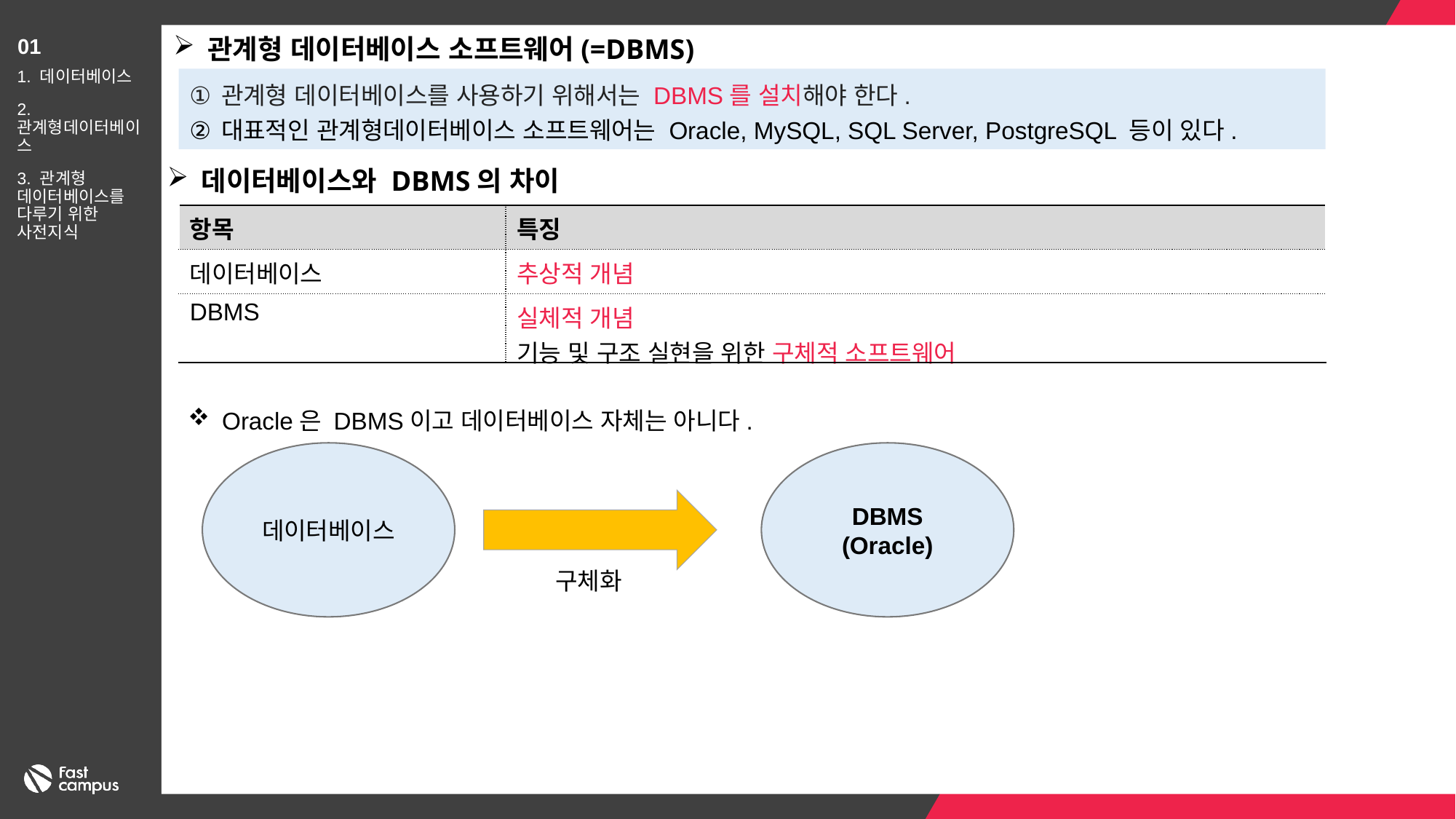

관계형 데이터베이스 소프트웨어(=DBMS)
01
1. 데이터베이스
2. 관계형데이터베이스
3. 관계형 데이터베이스를  다루기 위한 사전지식

관계형 데이터베이스를 사용하기 위해서는 DBMS를 설치해야 한다.
대표적인 관계형데이터베이스 소프트웨어는 Oracle, MySQL, SQL Server, PostgreSQL 등이 있다.
데이터베이스와 DBMS의 차이
| 항목 | 특징 |
| --- | --- |
| 데이터베이스 | 추상적 개념 |
| DBMS | 실체적 개념 기능 및 구조 실현을 위한 구체적 소프트웨어 |
Oracle은 DBMS이고 데이터베이스 자체는 아니다.
DBMS
(Oracle)
데이터베이스

구체화